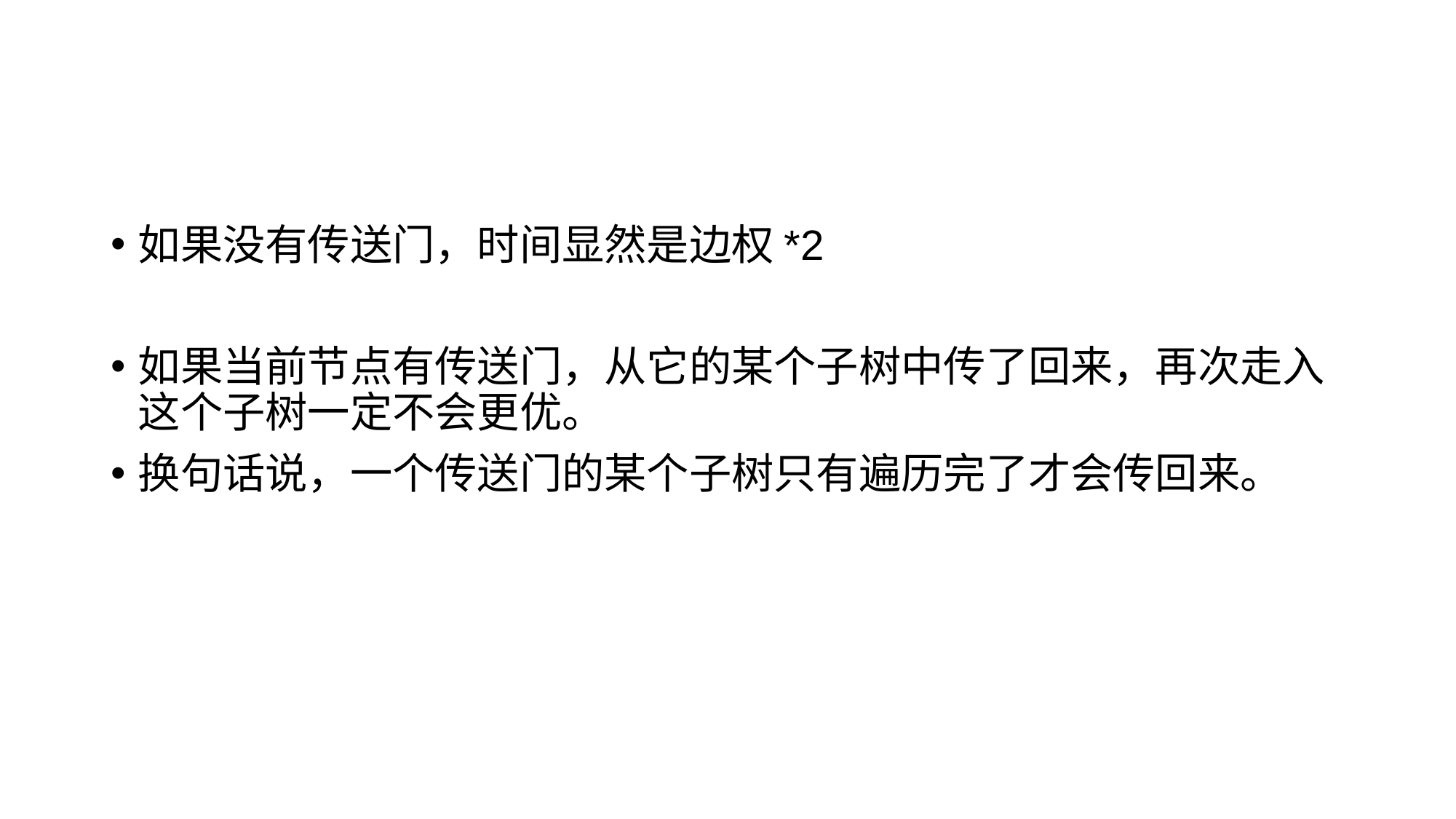

#
如果没有传送门，时间显然是边权*2

如果当前节点有传送门，从它的某个子树中传了回来，再次走入这个子树一定不会更优。
换句话说，一个传送门的某个子树只有遍历完了才会传回来。